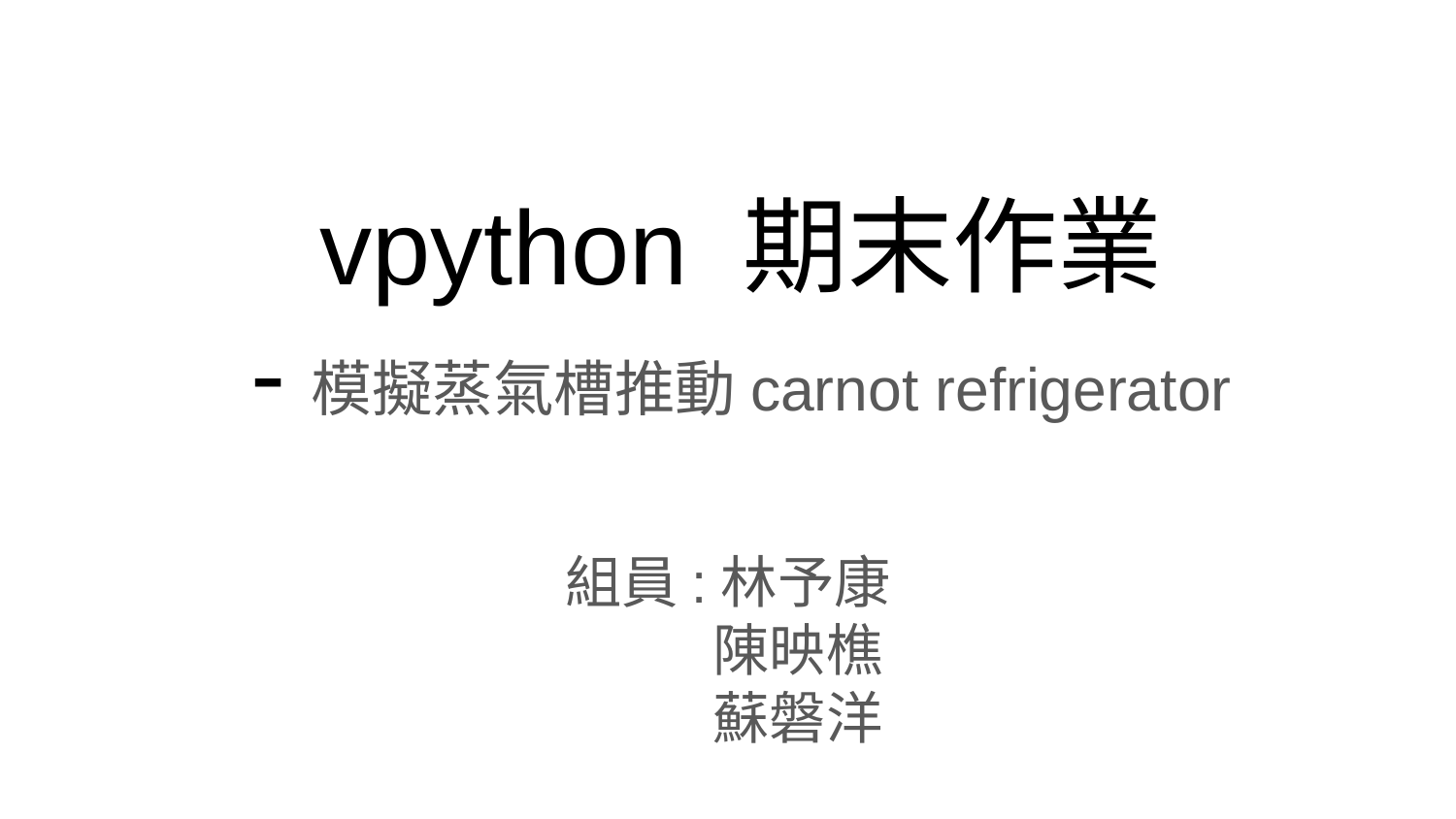

# vpython 期末作業
-模擬蒸氣槽推動carnot refrigerator

組員:林予康
        陳映樵
        蘇磐洋